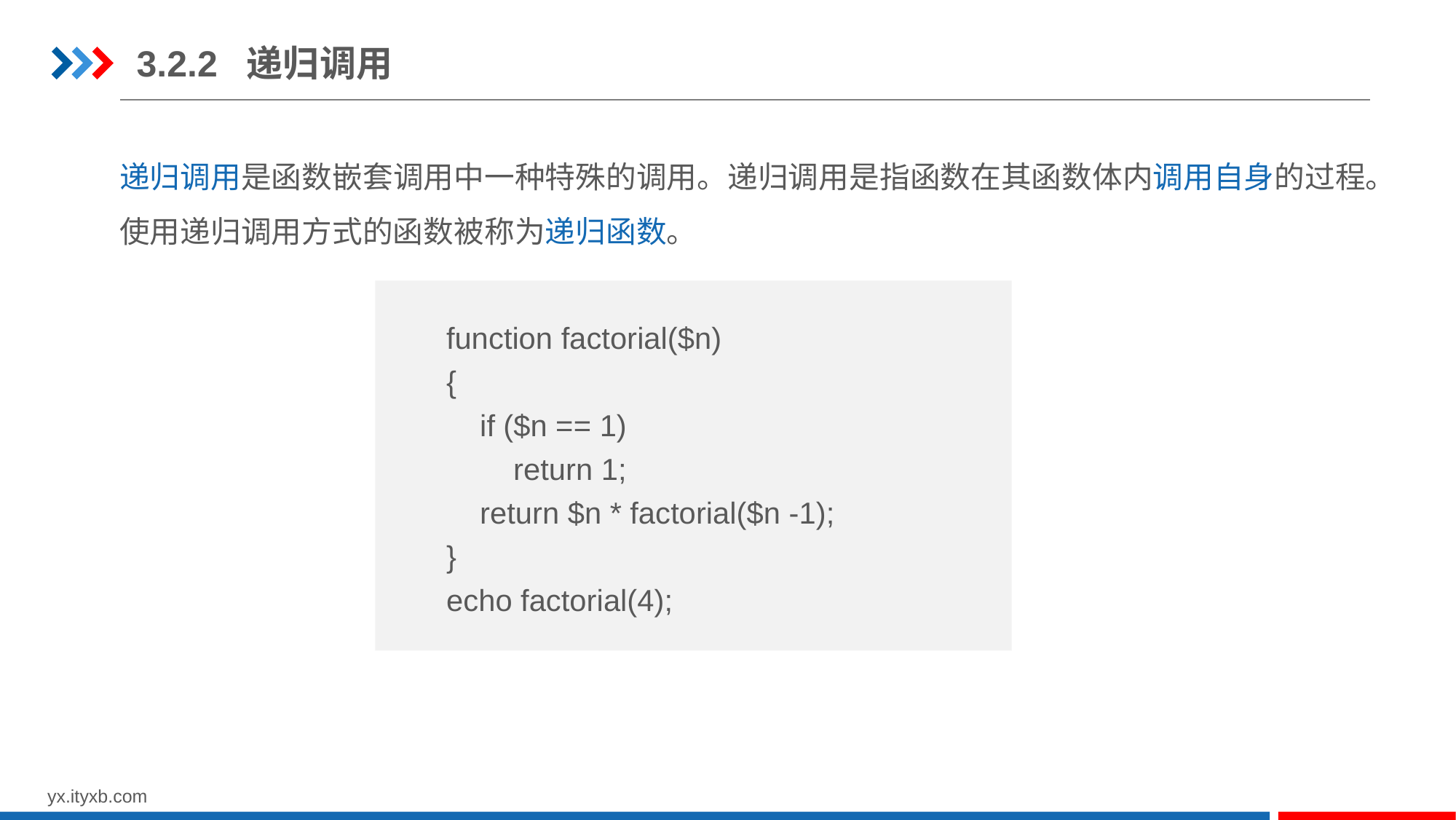

3.2.2  递归调用
递归调用是函数嵌套调用中一种特殊的调用。递归调用是指函数在其函数体内调用自身的过程。使用递归调用方式的函数被称为递归函数。

function factorial($n)
{
    if ($n == 1)
        return 1;
    return $n * factorial($n -1);
}
echo factorial(4);